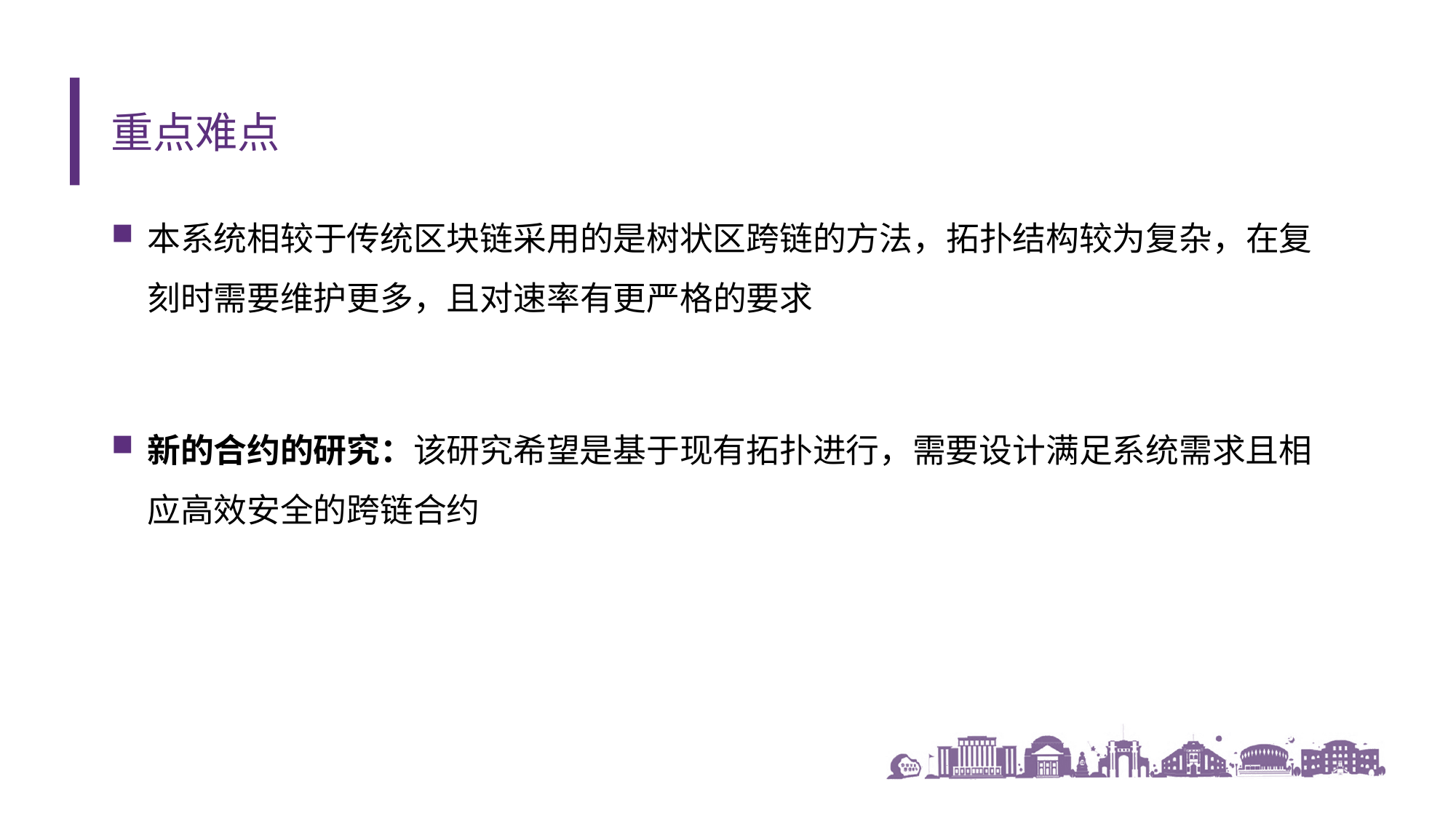

# 重点难点
本系统相较于传统区块链采用的是树状区跨链的方法，拓扑结构较为复杂，在复刻时需要维护更多，且对速率有更严格的要求

新的合约的研究：该研究希望是基于现有拓扑进行，需要设计满足系统需求且相应高效安全的跨链合约